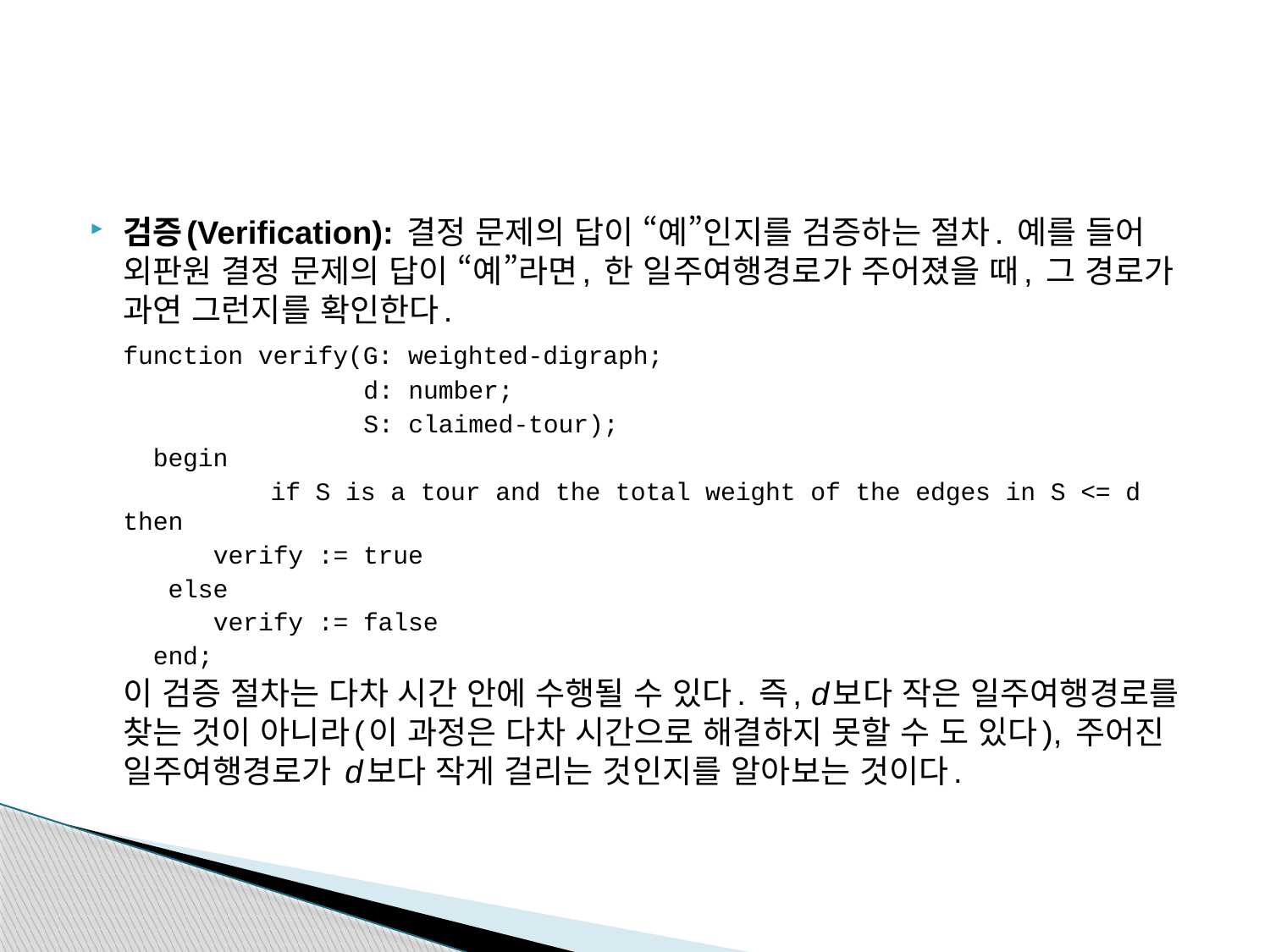

#
검증(Verification): 결정 문제의 답이 “예”인지를 검증하는 절차. 예를 들어 외판원 결정 문제의 답이 “예”라면, 한 일주여행경로가 주어졌을 때, 그 경로가 과연 그런지를 확인한다.
		function verify(G: weighted-digraph;
		                d: number;
		                S: claimed-tour);
		  begin
            if S is a tour and the total weight of the edges in S <= d then
		      verify := true
		   else
		      verify := false
		  end;
	이 검증 절차는 다차 시간 안에 수행될 수 있다. 즉, d보다 작은 일주여행경로를 찾는 것이 아니라(이 과정은 다차 시간으로 해결하지 못할 수 도 있다), 주어진 일주여행경로가 d보다 작게 걸리는 것인지를 알아보는 것이다.